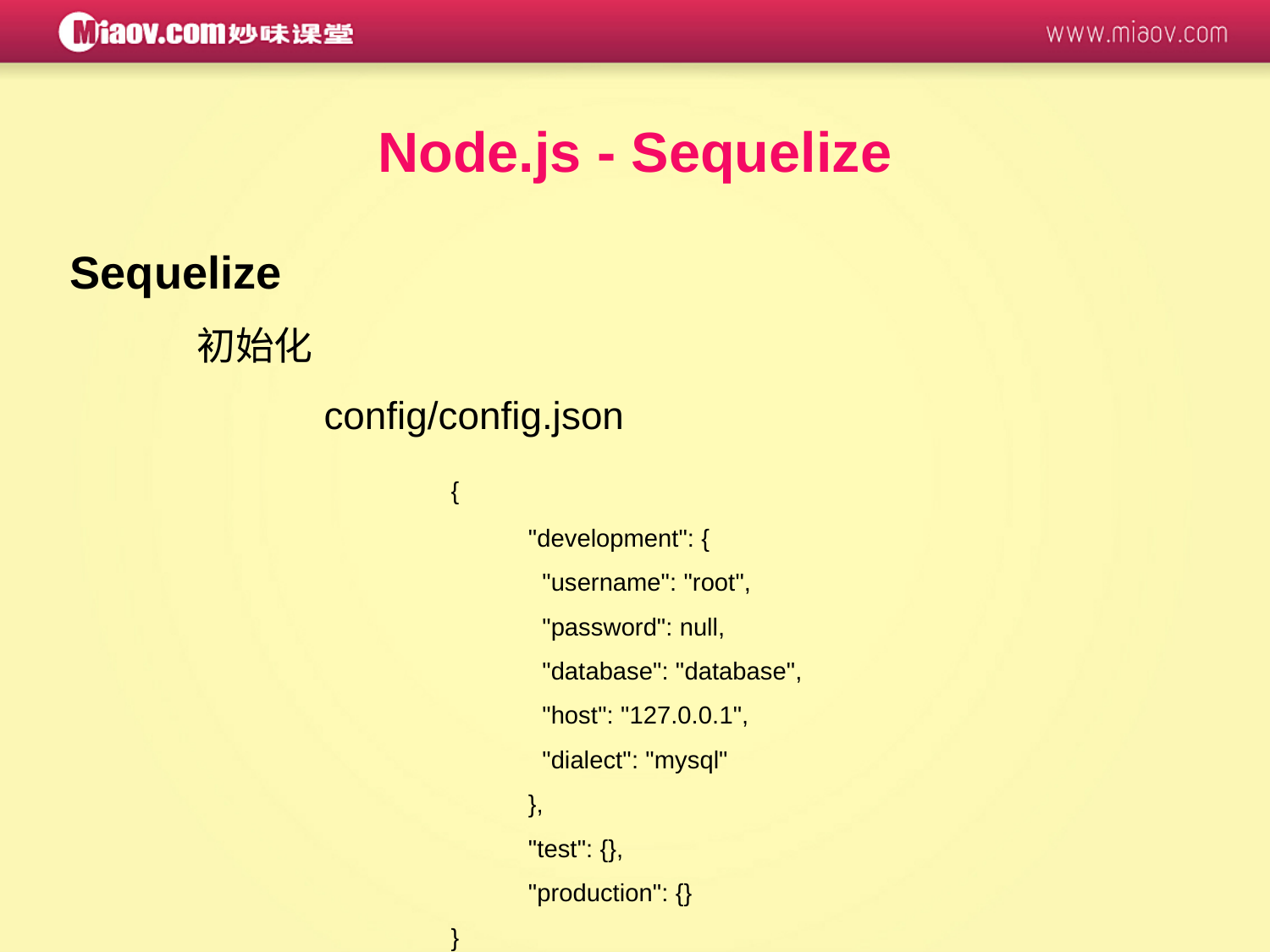

Node.js - Sequelize
Sequelize
	初始化
		config/config.json
			{
  "development": {
    "username": "root",
    "password": null,
    "database": "database",
    "host": "127.0.0.1",
    "dialect": "mysql"
  },
  "test": {},
  "production": {}
			}